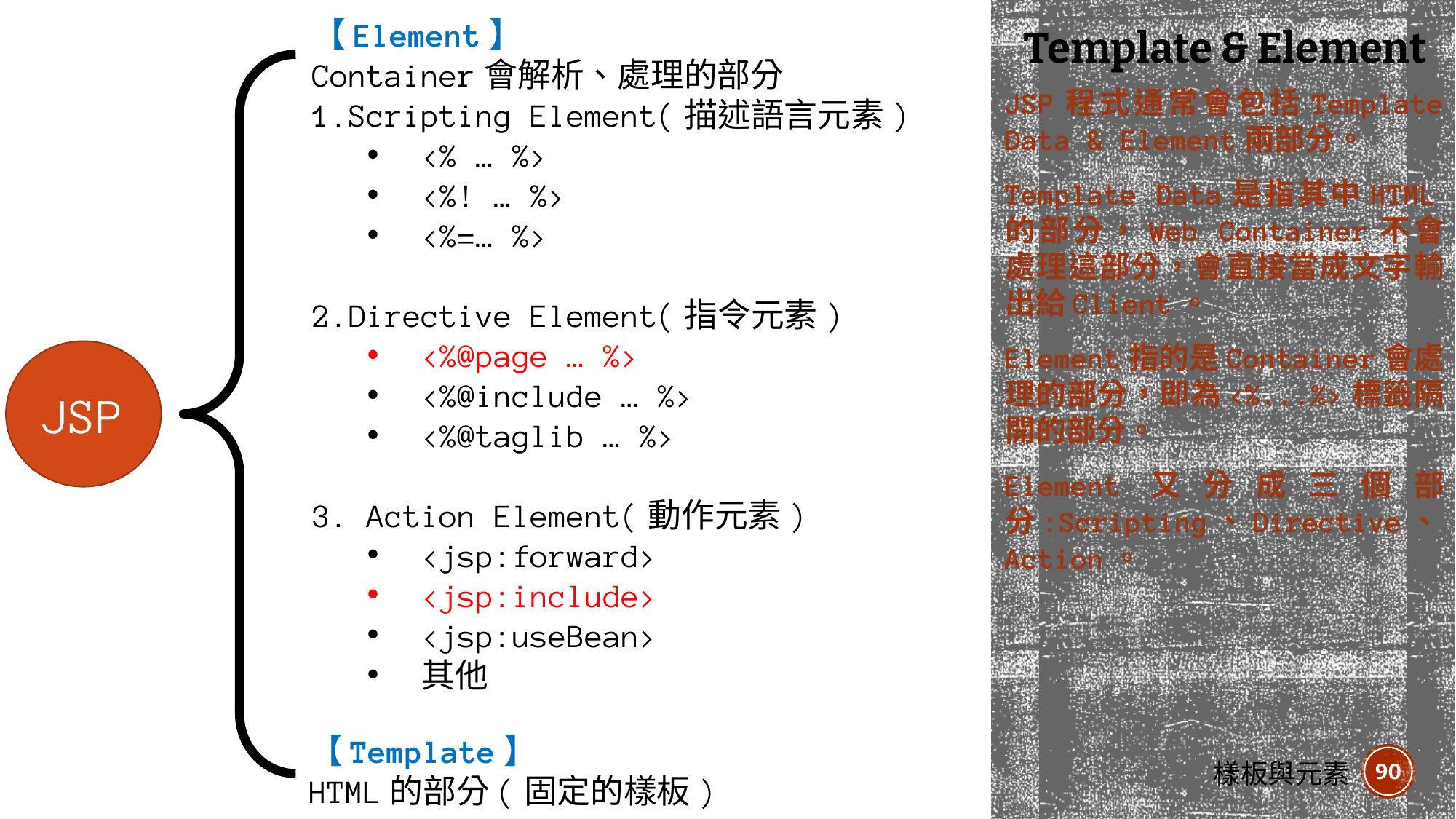

【Element】
Container會解析、處理的部分
Scripting Element(描述語言元素)
<% … %>
<%! … %>
<%=… %>

Directive Element(指令元素)
<%@page … %>
<%@include … %>
<%@taglib … %>

3. Action Element(動作元素)
<jsp:forward>
<jsp:include>
<jsp:useBean>
其他
Template & Element

JSP程式通常會包括Template Data & Element兩部分。
Template Data是指其中HTML的部分，Web Container不會處理這部分，會直接當成文字輸出給Client。
Element指的是Container會處理的部分，即為<%...%>標籤隔開的部分。
Element又分成三個部分:Scripting、Directive、Action。

JSP
【Template】
HTML的部分(固定的樣板)
90
樣板與元素